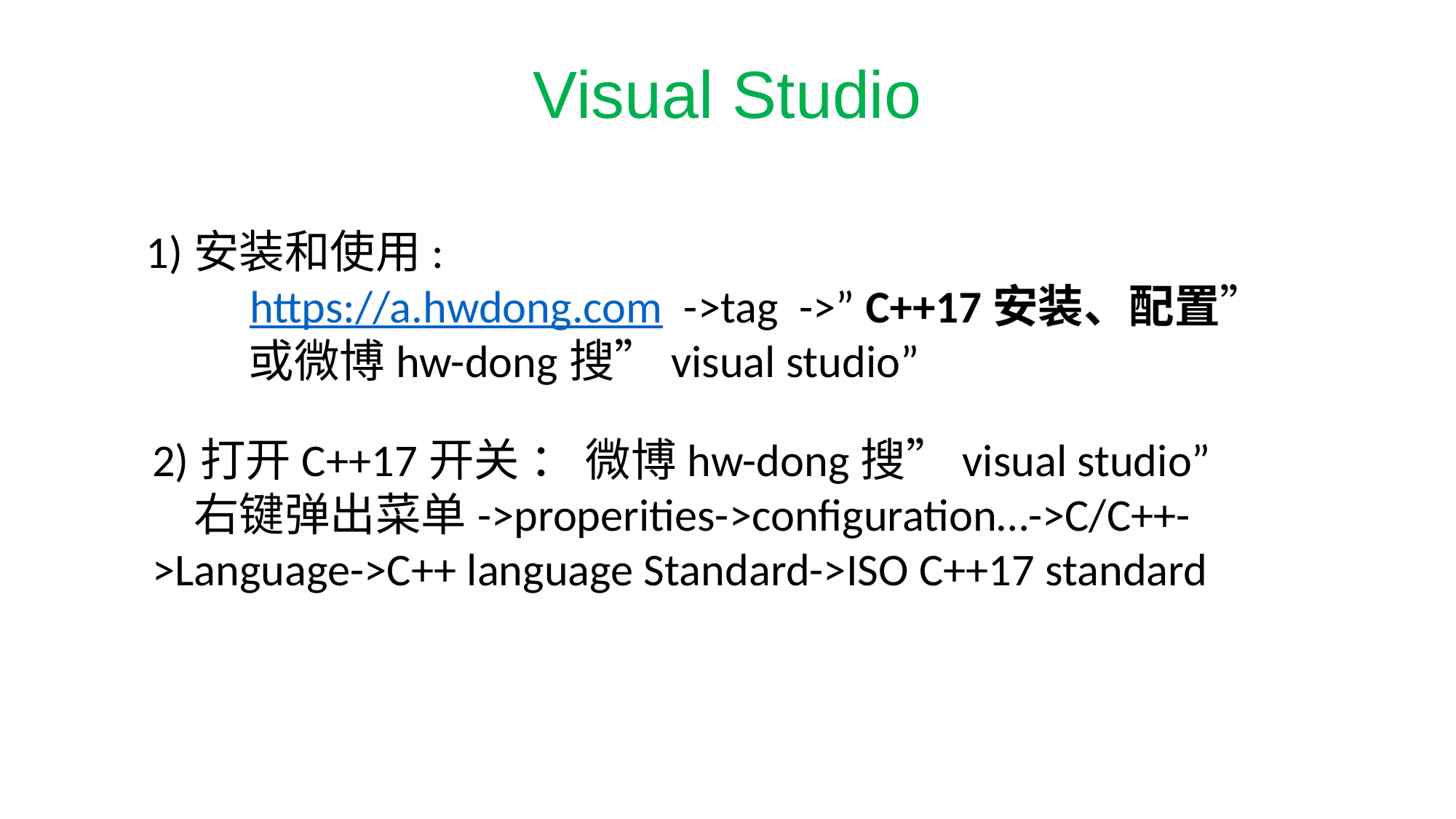

Visual Studio
1)安装和使用:
          https://a.hwdong.com  ->tag  ->” C++17安装、配置”
         或微博hw-dong搜”visual studio”
2)打开C++17开关 ： 微博hw-dong搜”visual studio”
   右键弹出菜单->properities->configuration…->C/C++->Language->C++ language Standard->ISO C++17 standard